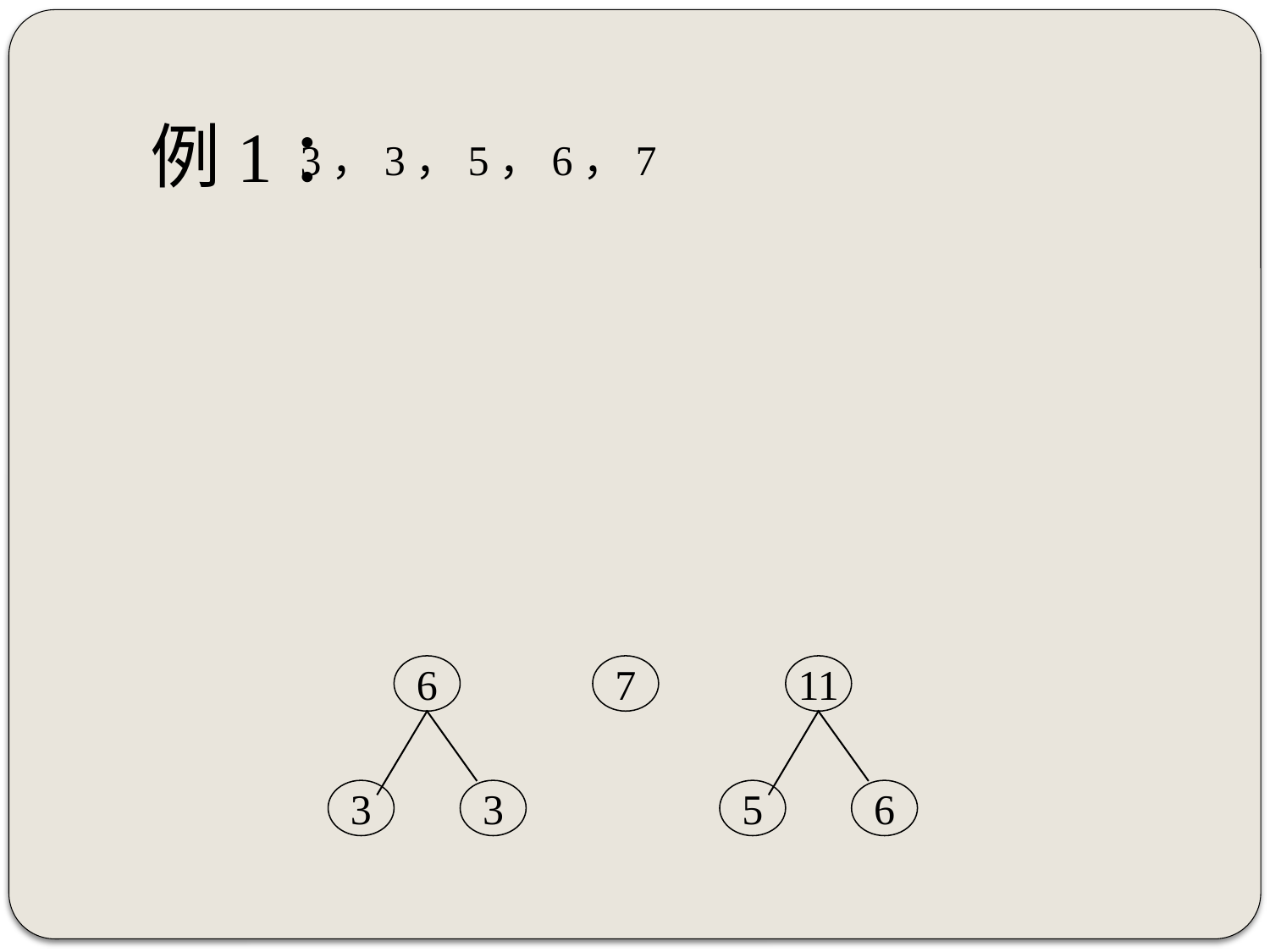

例1：
3，3，5，6，7
6
7
11

3
3
5
6